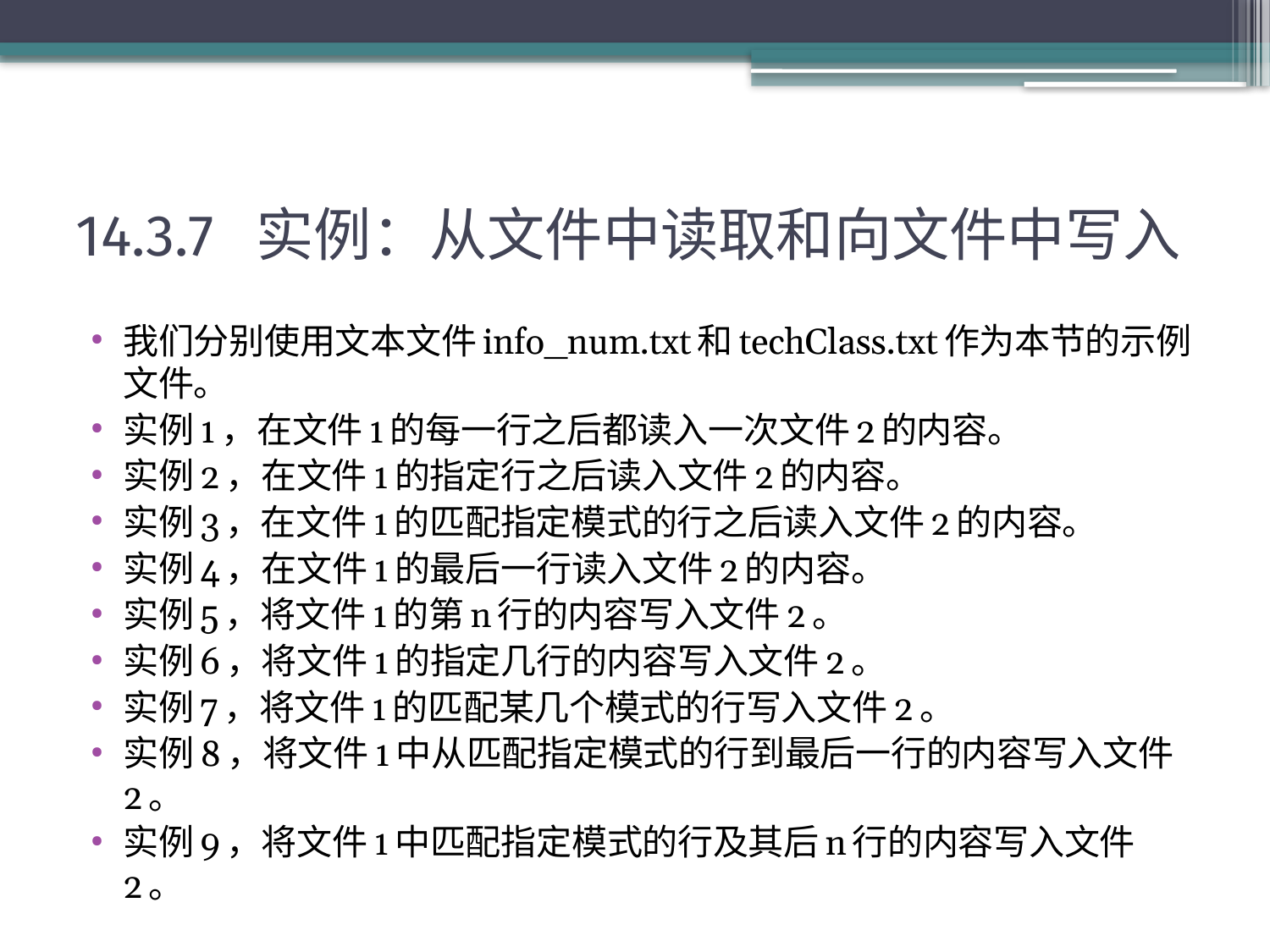

# 14.3.7  实例：从文件中读取和向文件中写入
我们分别使用文本文件info_num.txt和techClass.txt作为本节的示例文件。
实例1，在文件1的每一行之后都读入一次文件2的内容。
实例2，在文件1的指定行之后读入文件2的内容。
实例3，在文件1的匹配指定模式的行之后读入文件2的内容。
实例4，在文件1的最后一行读入文件2的内容。
实例5，将文件1的第n行的内容写入文件2。
实例6，将文件1的指定几行的内容写入文件2。
实例7，将文件1的匹配某几个模式的行写入文件2。
实例8，将文件1中从匹配指定模式的行到最后一行的内容写入文件2。
实例9，将文件1中匹配指定模式的行及其后n行的内容写入文件2。